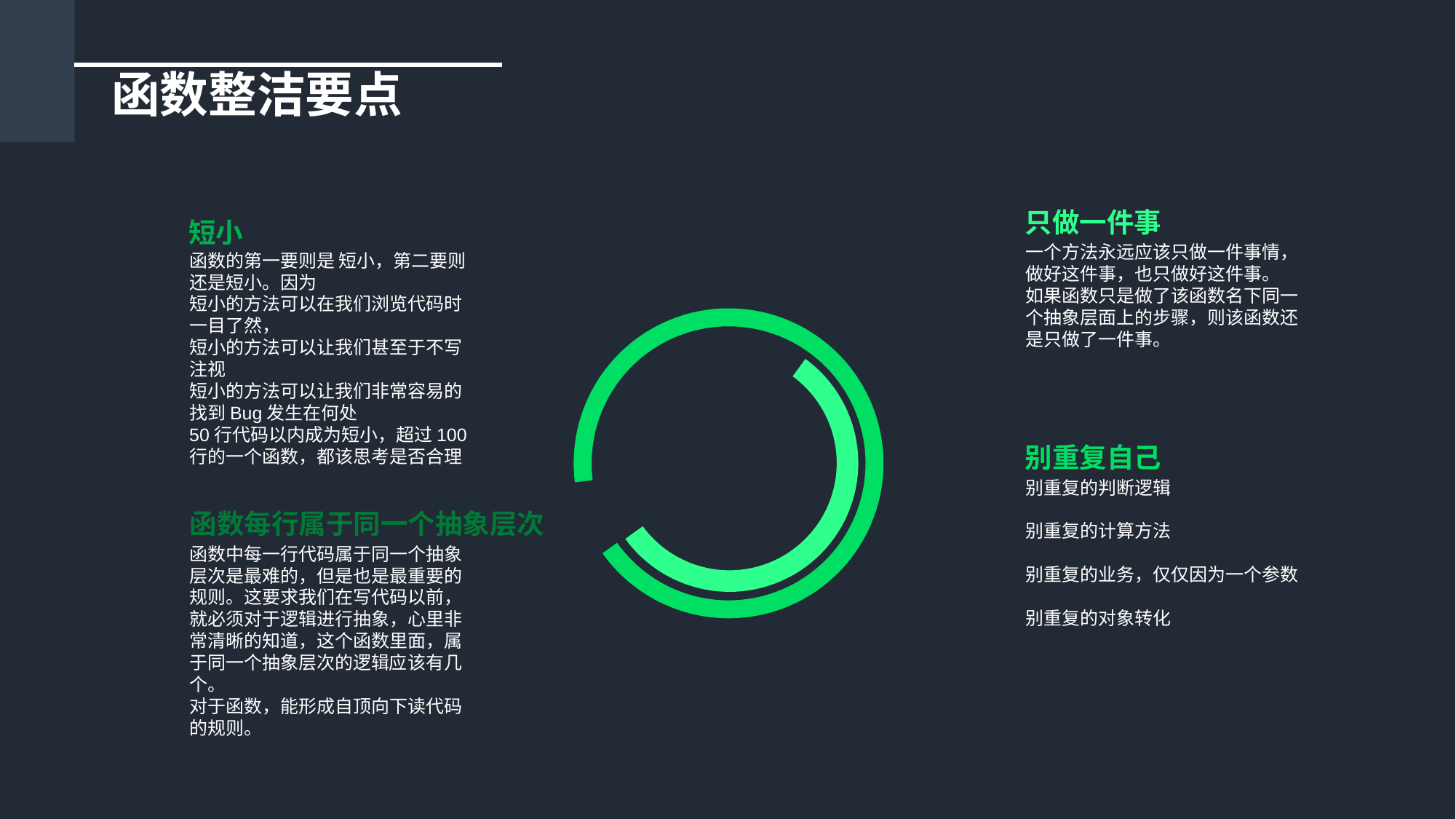

# 函数整洁要点
只做一件事
短小
一个方法永远应该只做一件事情，做好这件事，也只做好这件事。
如果函数只是做了该函数名下同一个抽象层面上的步骤，则该函数还是只做了一件事。
函数的第一要则是 短小，第二要则还是短小。因为
短小的方法可以在我们浏览代码时一目了然，
短小的方法可以让我们甚至于不写注视
短小的方法可以让我们非常容易的找到Bug发生在何处
50行代码以内成为短小，超过100行的一个函数，都该思考是否合理

别重复自己
别重复的判断逻辑

别重复的计算方法

别重复的业务，仅仅因为一个参数

别重复的对象转化
函数每行属于同一个抽象层次
函数中每一行代码属于同一个抽象层次是最难的，但是也是最重要的规则。这要求我们在写代码以前，就必须对于逻辑进行抽象，心里非常清晰的知道，这个函数里面，属于同一个抽象层次的逻辑应该有几个。
对于函数，能形成自顶向下读代码的规则。